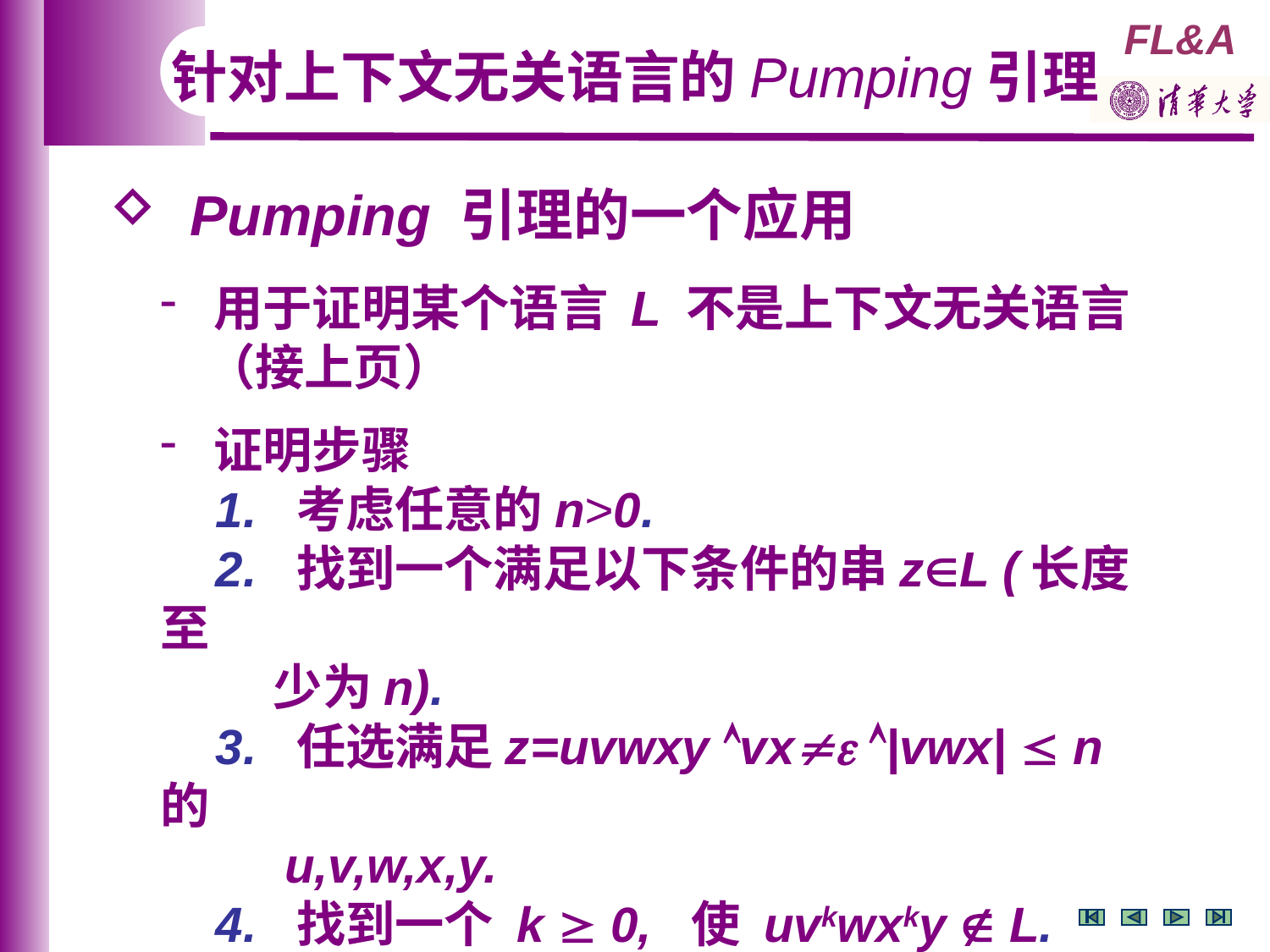

针对上下文无关语言的Pumping引理
  Pumping 引理的一个应用
 用于证明某个语言 L 不是上下文无关语言
   （接上页）
 证明步骤
    1.  考虑任意的n>0.
    2.  找到一个满足以下条件的串z∈L (长度至
         少为n).
    3.  任选满足z=uvwxy ∧vx≠ε ∧|vwx| ≤ n 的
         u,v,w,x,y.
    4.  找到一个 k ≥ 0,  使 uvkwxky ∉ L.